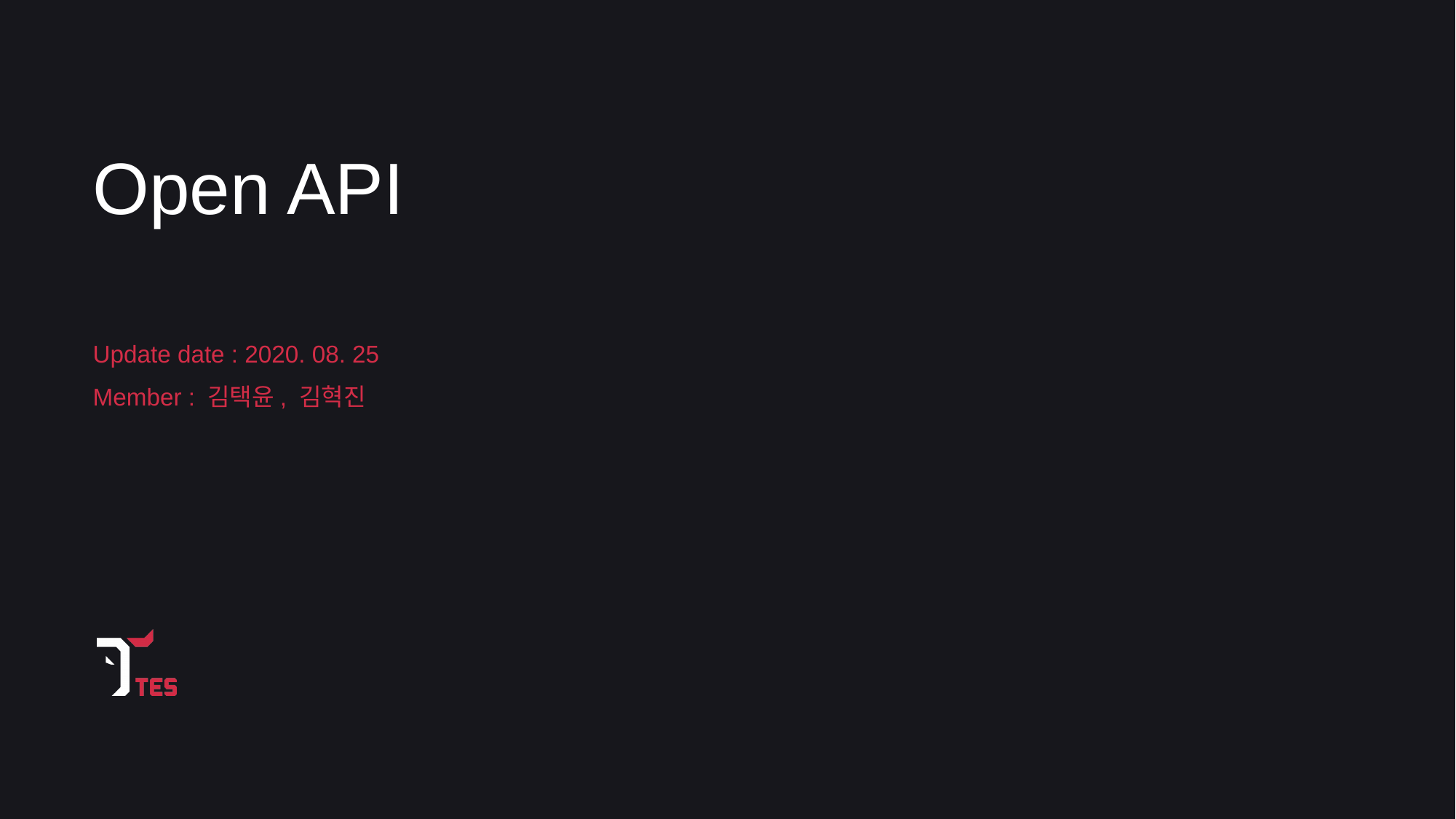

Open API
Update date : 2020. 08. 25
Member : 김택윤, 김혁진